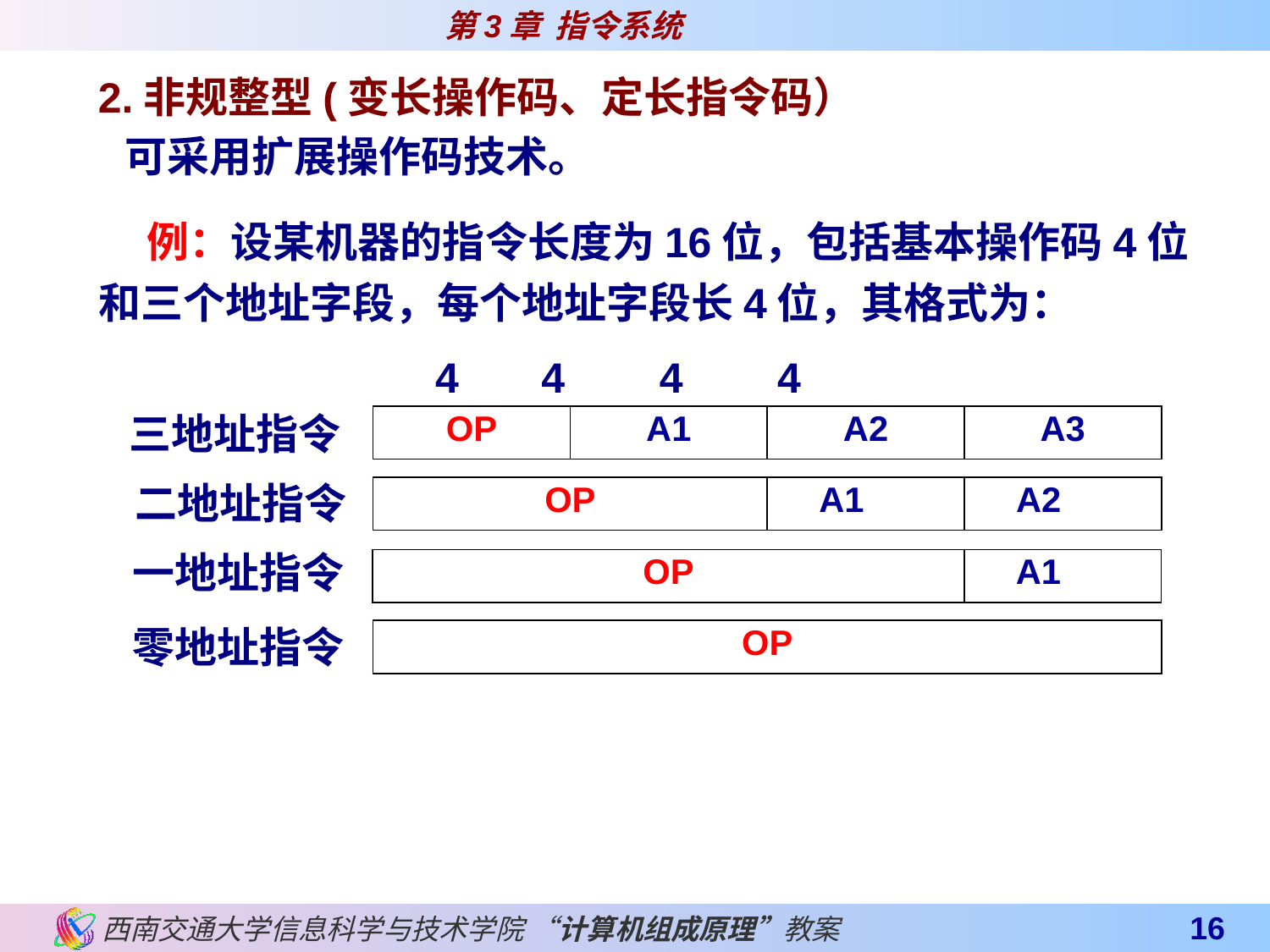

2.非规整型(变长操作码、定长指令码）
   可采用扩展操作码技术。
    例：设某机器的指令长度为16位，包括基本操作码4位和三个地址字段，每个地址字段长4位，其格式为：

     4       4        4        4
| OP | A1 | A2 | A3 |
| --- | --- | --- | --- |
三地址指令
二地址指令
一地址指令
零地址指令
| OP | A1 | A2 |
| --- | --- | --- |
| OP | A1 |
| --- | --- |
| OP |
| --- |